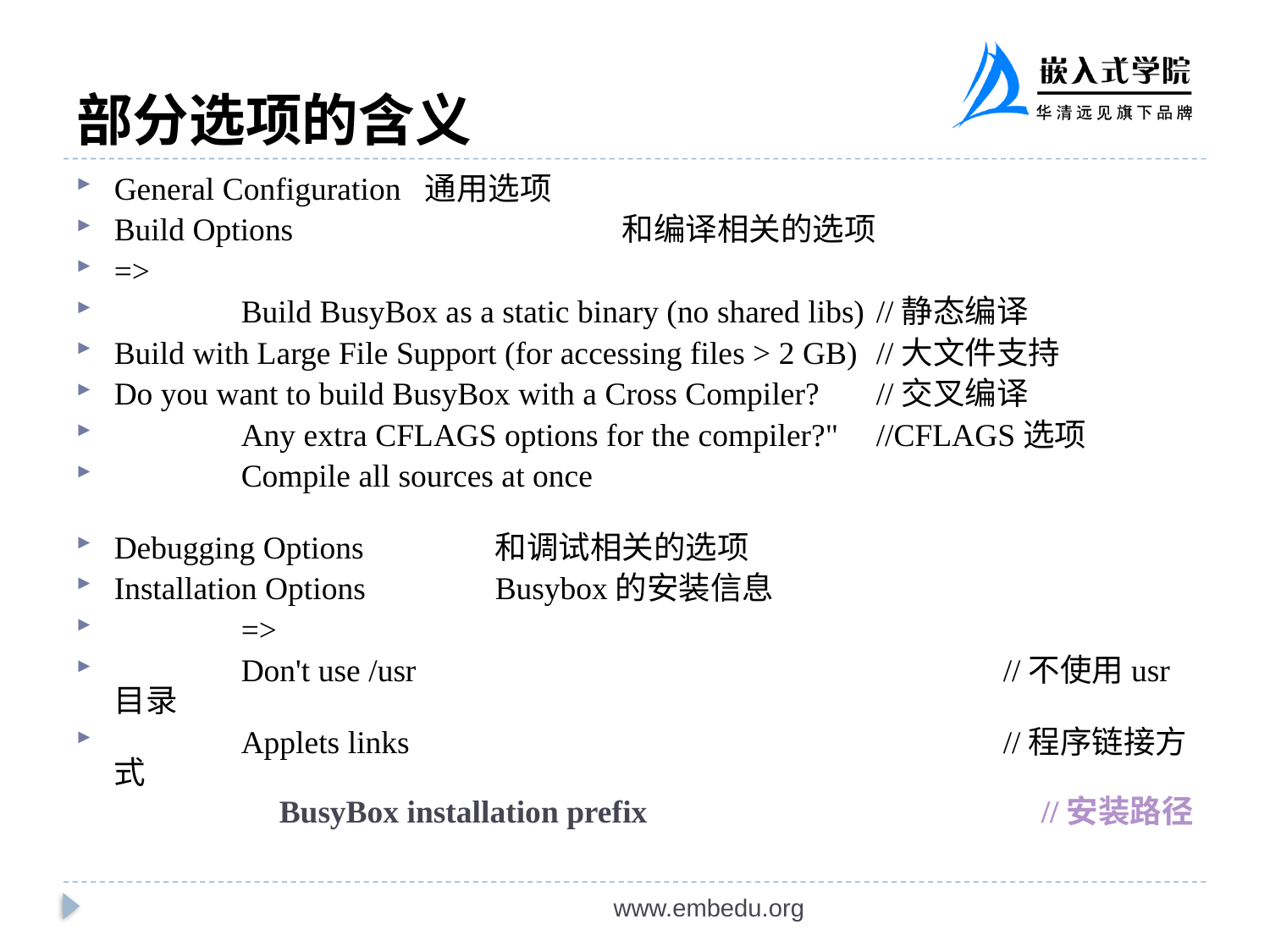

# 部分选项的含义
General Configuration  通用选项
Build Options			和编译相关的选项
=>
	Build BusyBox as a static binary (no shared libs)	//静态编译
Build with Large File Support (for accessing files > 2 GB)	//大文件支持
Do you want to build BusyBox with a Cross Compiler?	//交叉编译
	Any extra CFLAGS options for the compiler?"	//CFLAGS选项
	Compile all sources at once
Debugging Options		和调试相关的选项
Installation Options		Busybox的安装信息
	=>
	Don't use /usr					//不使用usr目录
	Applets links					//程序链接方式
		BusyBox installation prefix				//安装路径
www.embedu.org